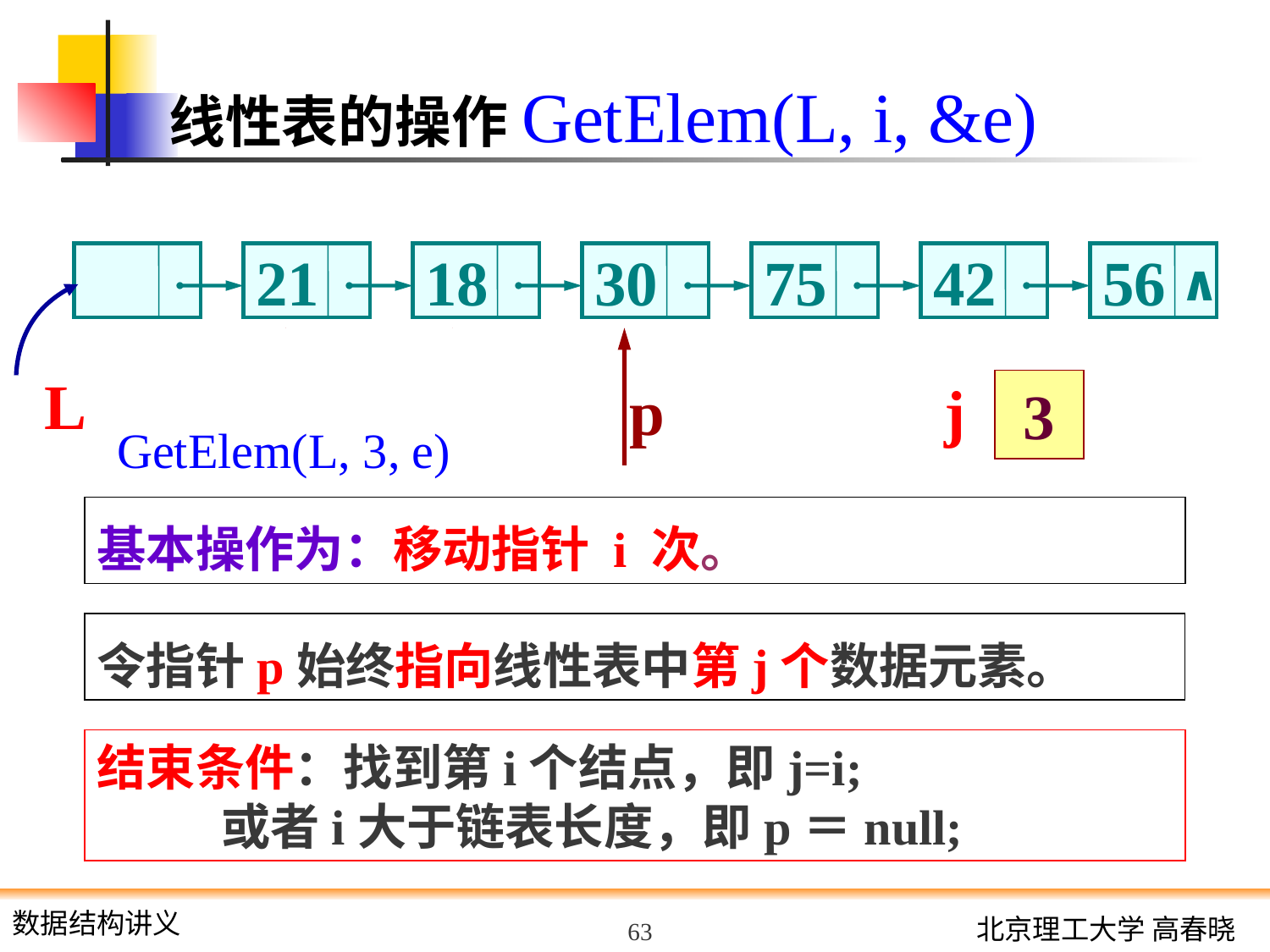

# 线性表的操作GetElem(L, i, &e)

L

21

18

30

75

42

56

∧

p

p

p
j
1
2
3
GetElem(L, 3, e)
基本操作为：移动指针 i 次。
令指针p始终指向线性表中第j个数据元素。
结束条件：找到第i个结点，即j=i;
          或者i大于链表长度，即p＝null;
63